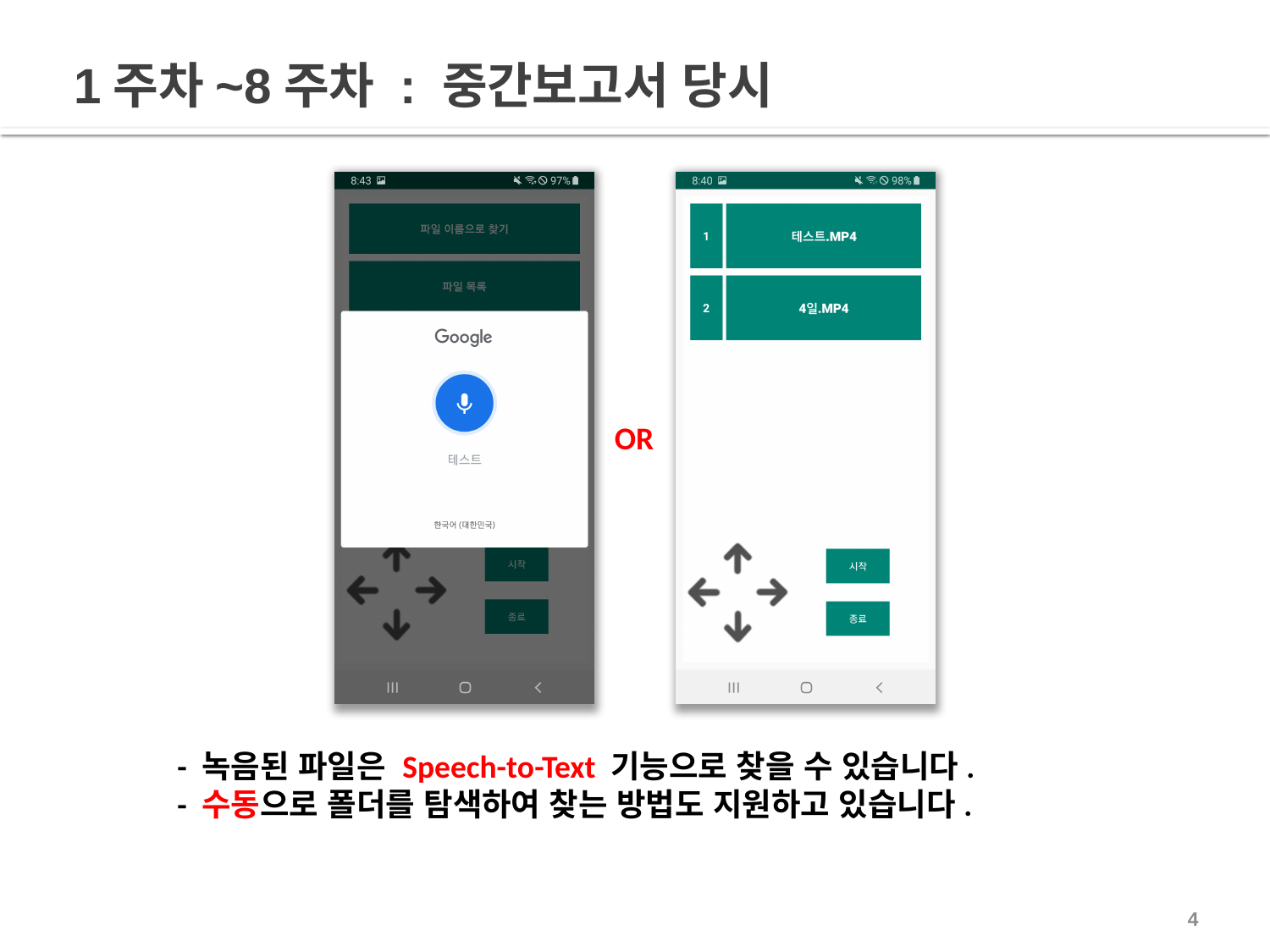

# 1주차~8주차 : 중간보고서 당시

OR
 - 녹음된 파일은 Speech-to-Text 기능으로 찾을 수 있습니다.
 - 수동으로 폴더를 탐색하여 찾는 방법도 지원하고 있습니다.
4